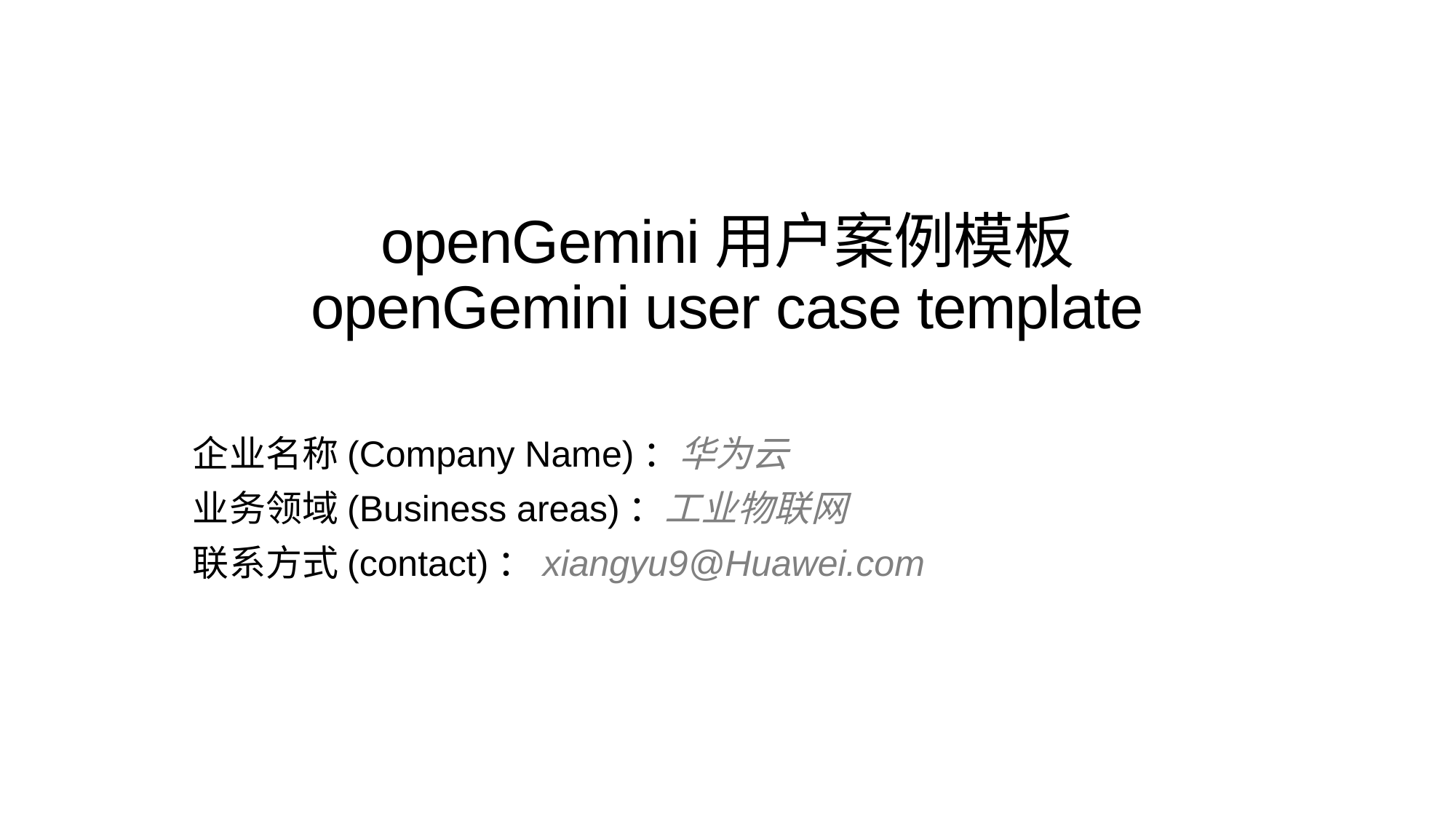

# openGemini用户案例模板 openGemini user case template
企业名称(Company Name)：华为云
业务领域(Business areas)：工业物联网
联系方式(contact)：xiangyu9@Huawei.com